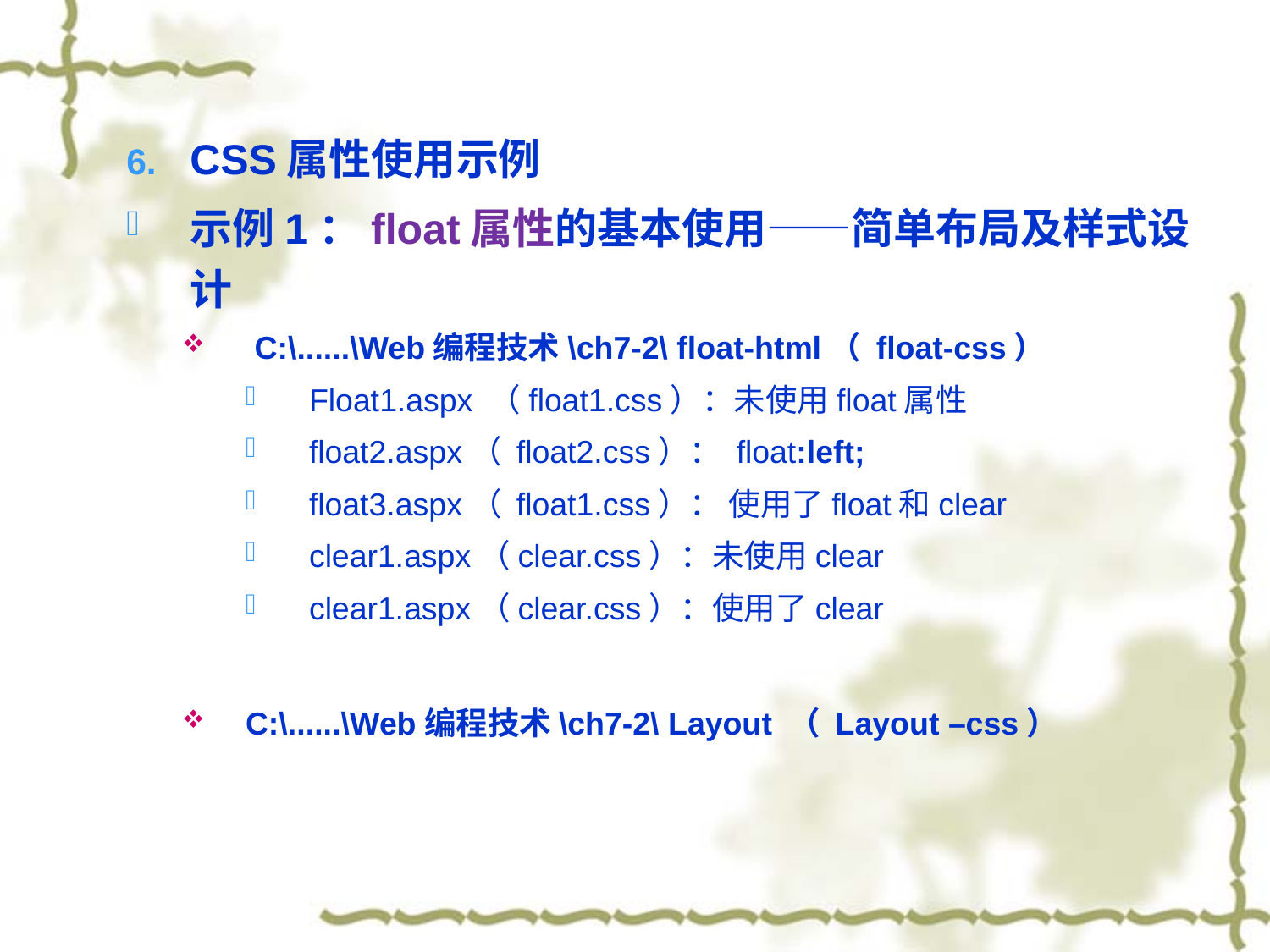

CSS属性使用示例
示例1：float属性的基本使用——简单布局及样式设计
 C:\......\Web编程技术\ch7-2\ float-html（ float-css）
Float1.aspx （float1.css）：未使用float属性
float2.aspx（ float2.css）： float:left;
float3.aspx（ float1.css）： 使用了float和clear
clear1.aspx（clear.css）：未使用clear
clear1.aspx（clear.css）：使用了clear

C:\......\Web编程技术\ch7-2\ Layout （ Layout –css）